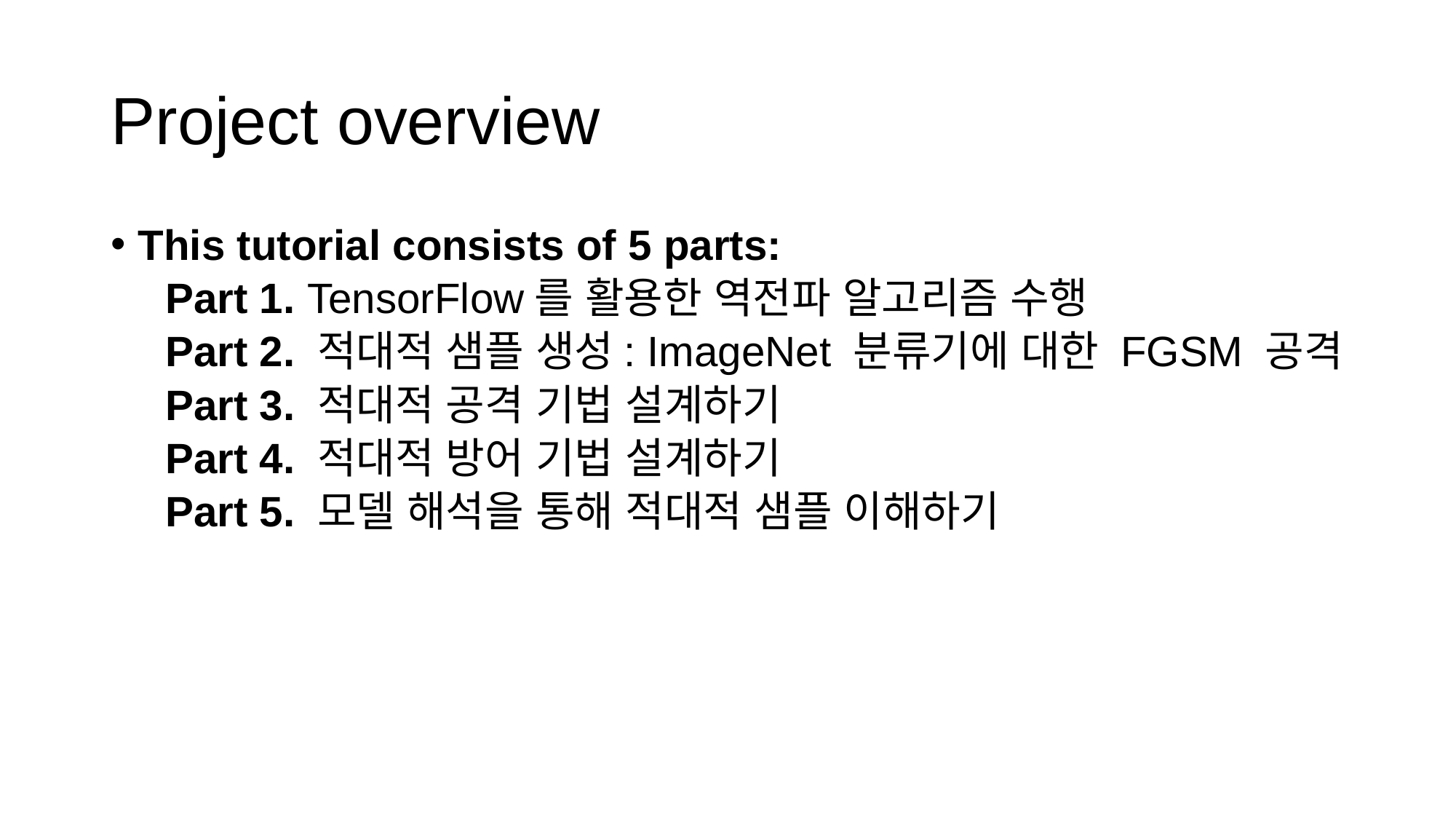

# Project overview
This tutorial consists of 5 parts:
Part 1. TensorFlow를 활용한 역전파 알고리즘 수행
Part 2. 적대적 샘플 생성: ImageNet 분류기에 대한 FGSM 공격
Part 3. 적대적 공격 기법 설계하기
Part 4. 적대적 방어 기법 설계하기
Part 5. 모델 해석을 통해 적대적 샘플 이해하기